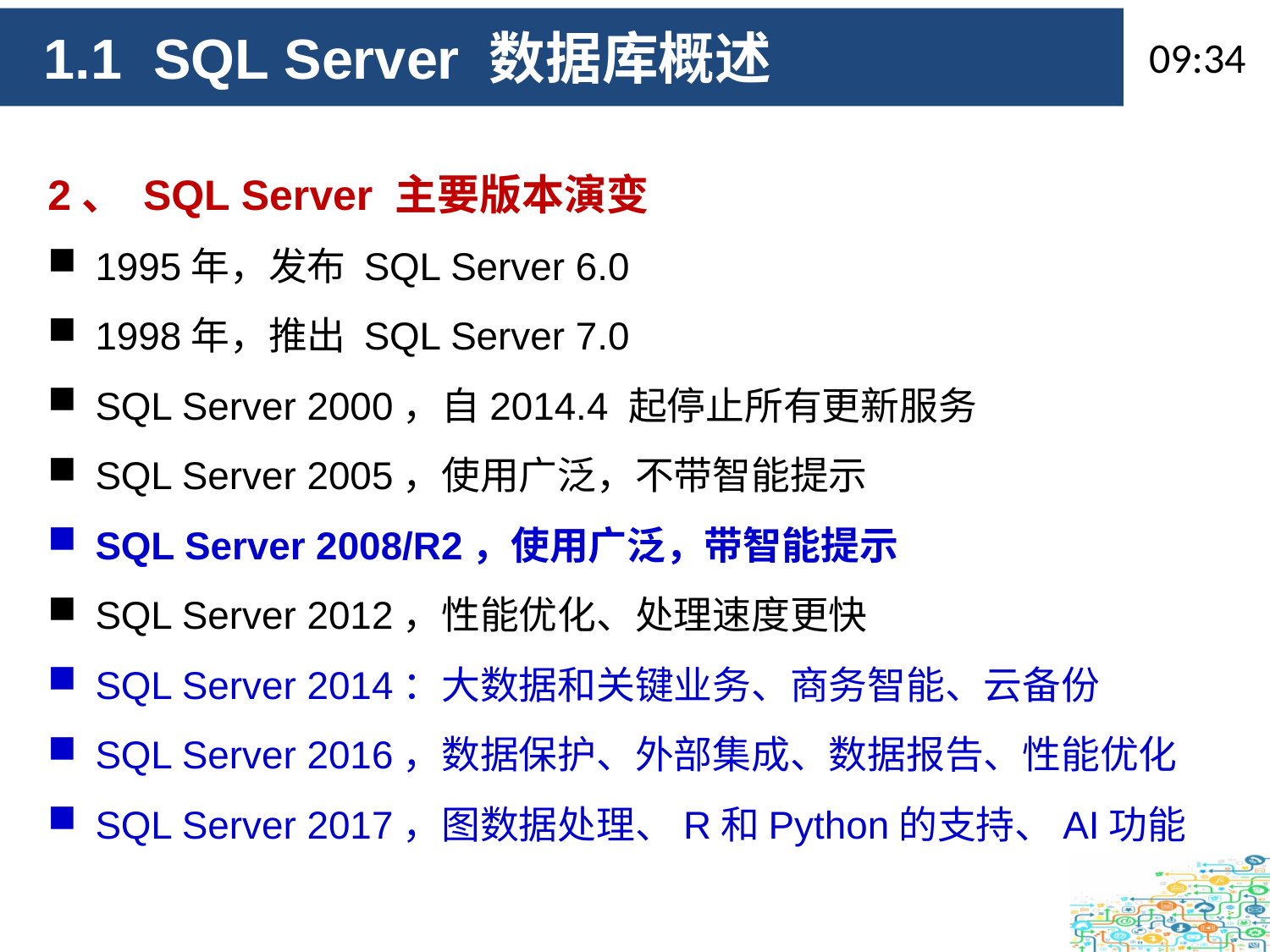

09:34
  1.1  SQL Server 数据库概述
2、 SQL Server 主要版本演变
1995年，发布 SQL Server 6.0
1998年，推出 SQL Server 7.0
SQL Server 2000，自2014.4 起停止所有更新服务
SQL Server 2005，使用广泛，不带智能提示
SQL Server 2008/R2，使用广泛，带智能提示
SQL Server 2012，性能优化、处理速度更快
SQL Server 2014：大数据和关键业务、商务智能、云备份
SQL Server 2016，数据保护、外部集成、数据报告、性能优化
SQL Server 2017，图数据处理、R和Python的支持、AI功能